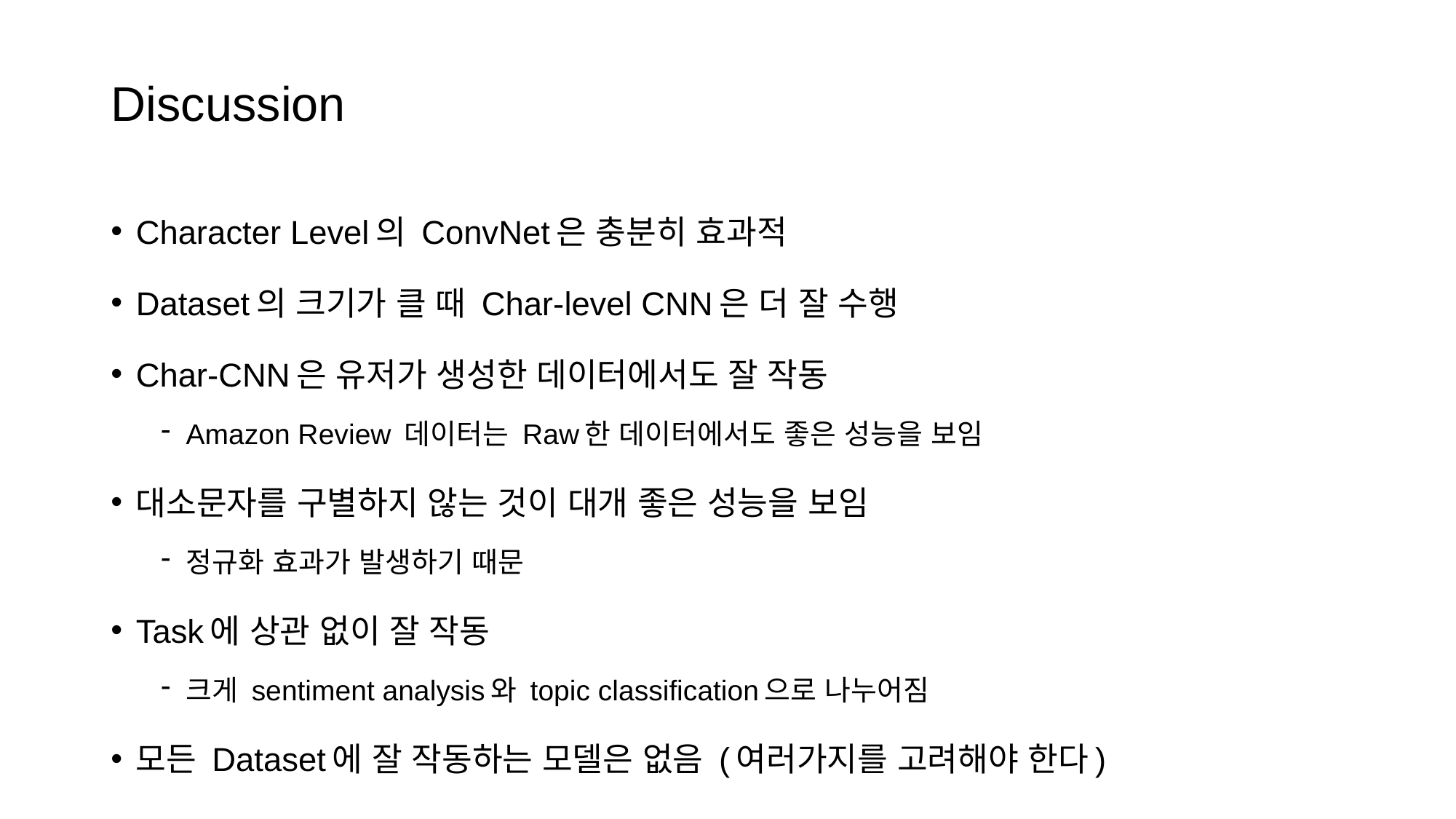

# Discussion
Character Level의 ConvNet은 충분히 효과적
Dataset의 크기가 클 때 Char-level CNN은 더 잘 수행
Char-CNN은 유저가 생성한 데이터에서도 잘 작동
Amazon Review 데이터는 Raw한 데이터에서도 좋은 성능을 보임
대소문자를 구별하지 않는 것이 대개 좋은 성능을 보임
정규화 효과가 발생하기 때문
Task에 상관 없이 잘 작동
크게 sentiment analysis와 topic classification으로 나누어짐
모든 Dataset에 잘 작동하는 모델은 없음 (여러가지를 고려해야 한다)